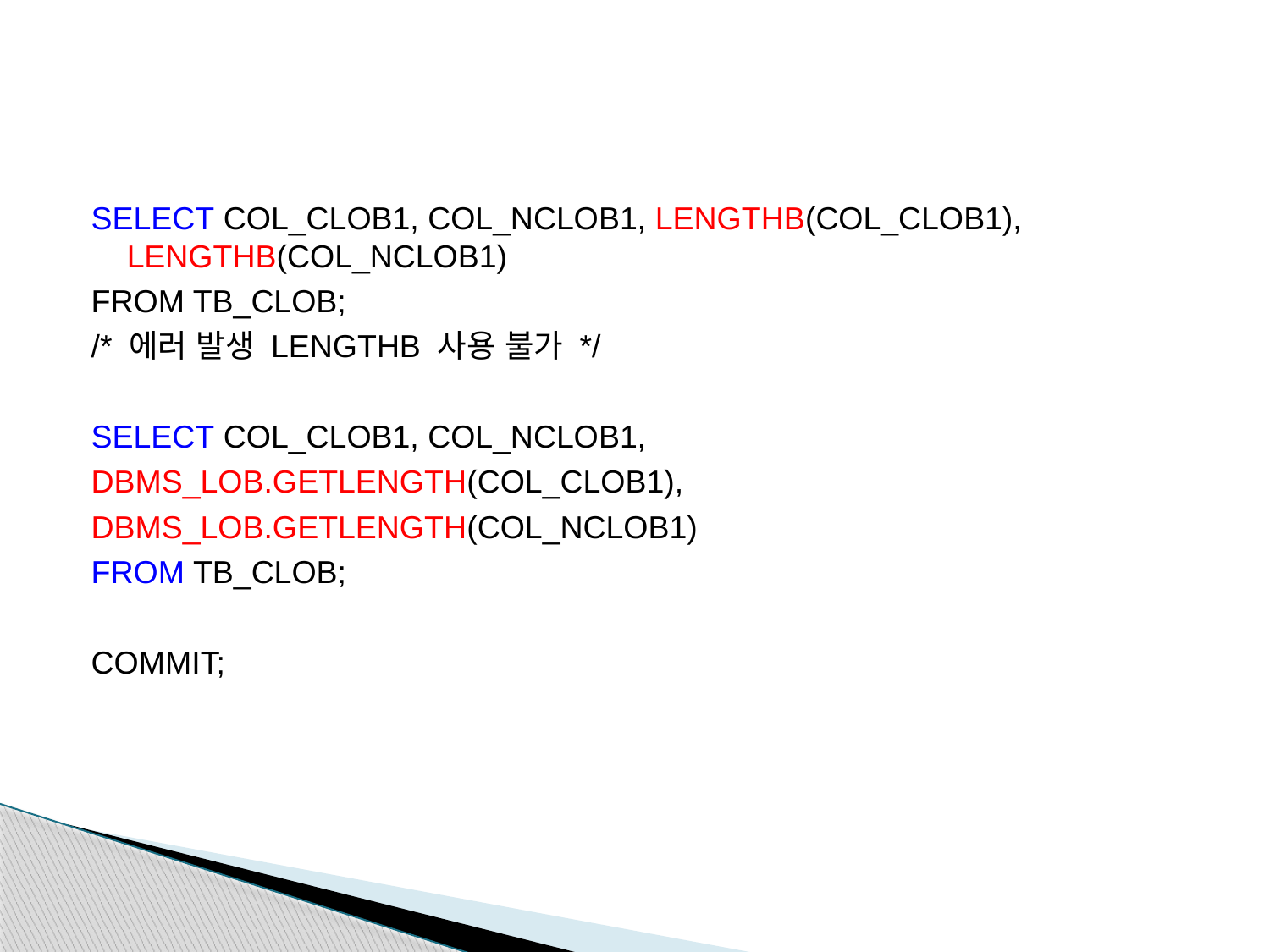

SELECT COL_CLOB1, COL_NCLOB1, LENGTHB(COL_CLOB1), LENGTHB(COL_NCLOB1)
FROM TB_CLOB;
/* 에러 발생 LENGTHB 사용 불가 */

SELECT COL_CLOB1, COL_NCLOB1,
DBMS_LOB.GETLENGTH(COL_CLOB1),
DBMS_LOB.GETLENGTH(COL_NCLOB1)
FROM TB_CLOB;

COMMIT;